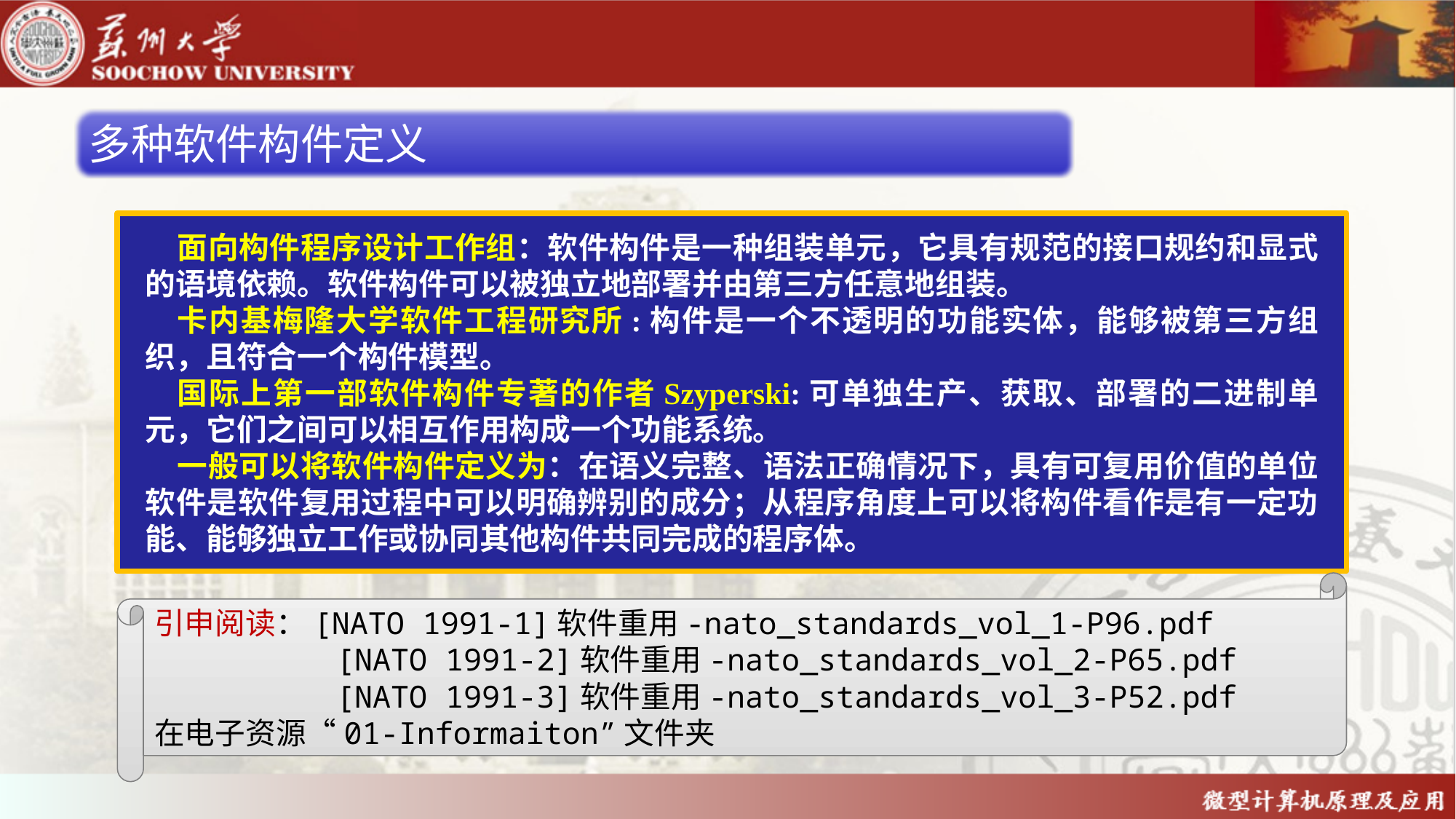

多种软件构件定义
面向构件程序设计工作组：软件构件是一种组装单元，它具有规范的接口规约和显式的语境依赖。软件构件可以被独立地部署并由第三方任意地组装。
卡内基梅隆大学软件工程研究所:构件是一个不透明的功能实体，能够被第三方组织，且符合一个构件模型。
国际上第一部软件构件专著的作者Szyperski:可单独生产、获取、部署的二进制单元，它们之间可以相互作用构成一个功能系统。
一般可以将软件构件定义为：在语义完整、语法正确情况下，具有可复用价值的单位软件是软件复用过程中可以明确辨别的成分；从程序角度上可以将构件看作是有一定功能、能够独立工作或协同其他构件共同完成的程序体。
引申阅读：[NATO 1991-1]软件重用-nato_standards_vol_1-P96.pdf
          [NATO 1991-2]软件重用-nato_standards_vol_2-P65.pdf
          [NATO 1991-3]软件重用-nato_standards_vol_3-P52.pdf
在电子资源“01-Informaiton”文件夹